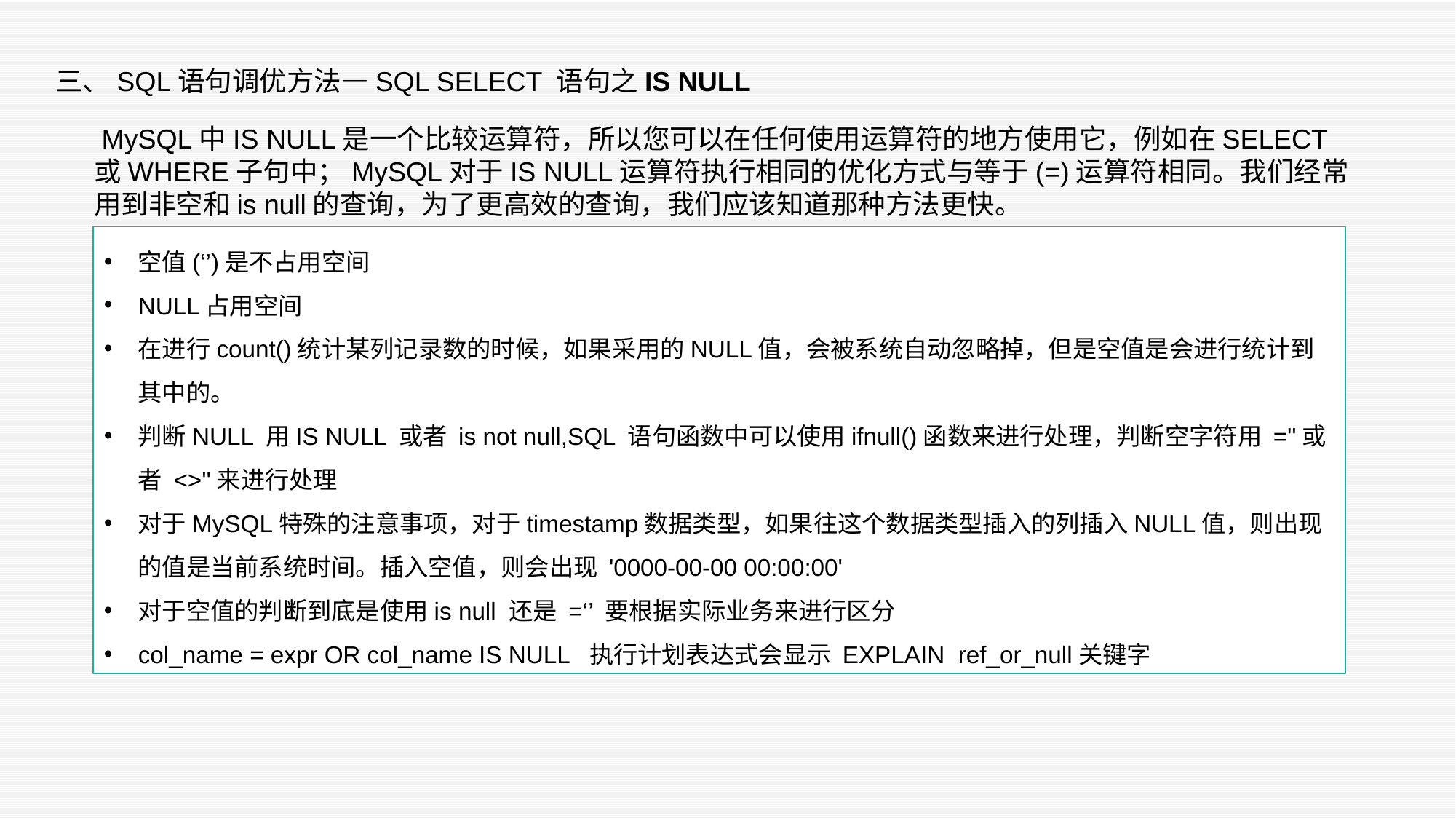

三、SQL语句调优方法—SQL SELECT 语句之IS NULL
 MySQL中IS NULL是一个比较运算符，所以您可以在任何使用运算符的地方使用它，例如在SELECT或WHERE子句中；MySQL对于IS NULL运算符执行相同的优化方式与等于(=)运算符相同。我们经常用到非空和is null的查询，为了更高效的查询，我们应该知道那种方法更快。
空值(‘’)是不占用空间
NULL占用空间
在进行count()统计某列记录数的时候，如果采用的NULL值，会被系统自动忽略掉，但是空值是会进行统计到其中的。
判断NULL 用IS NULL 或者 is not null,SQL 语句函数中可以使用ifnull()函数来进行处理，判断空字符用 =''或者 <>''来进行处理
对于MySQL特殊的注意事项，对于timestamp数据类型，如果往这个数据类型插入的列插入NULL值，则出现的值是当前系统时间。插入空值，则会出现 '0000-00-00 00:00:00'
对于空值的判断到底是使用is null 还是 =‘’ 要根据实际业务来进行区分
col_name = expr OR col_name IS NULL  执行计划表达式会显示 EXPLAIN  ref_or_null关键字